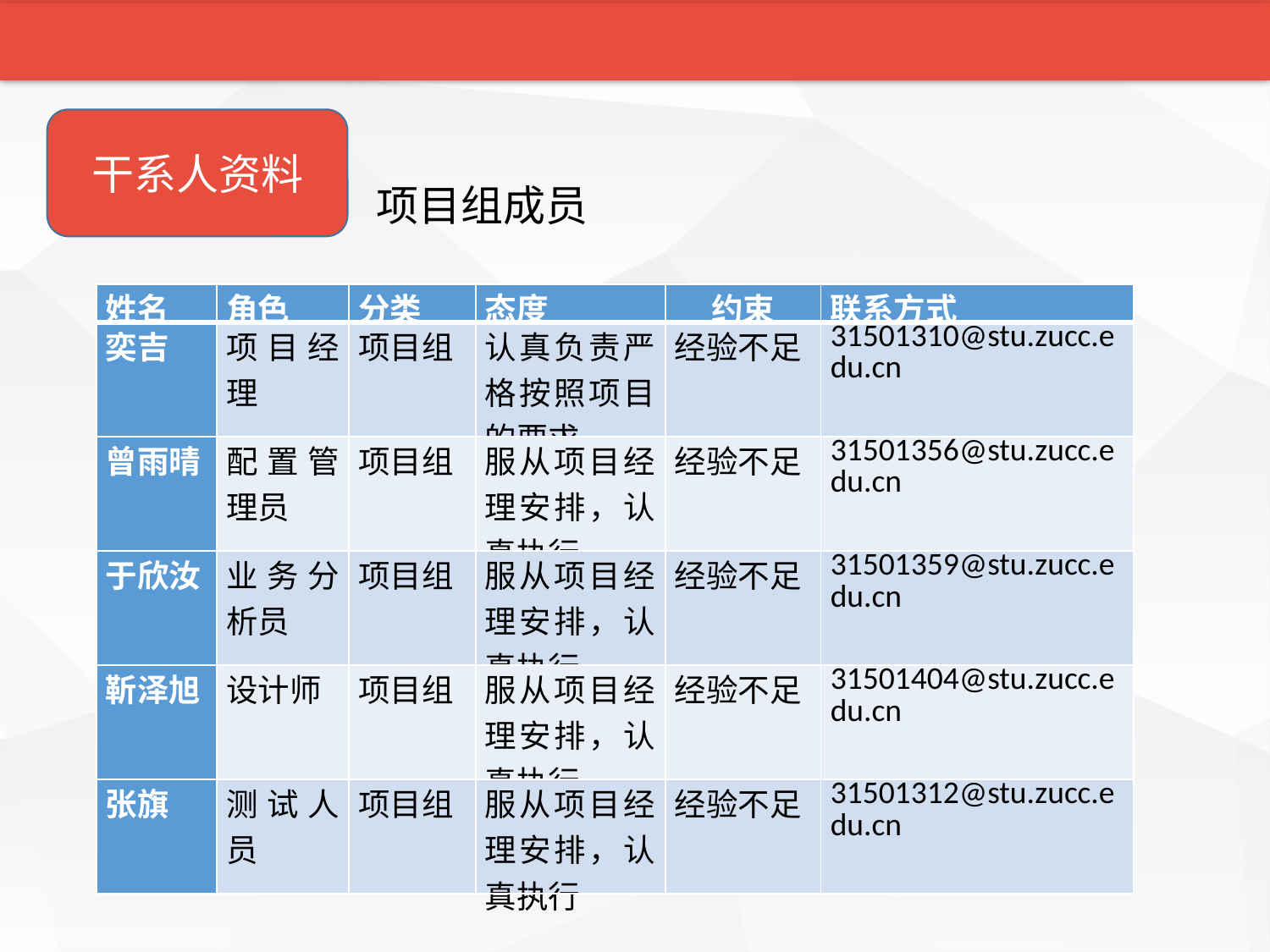

介绍
项说明
项目组织
支持条件
计划要点
成员分工

干系人资料
项目组成员
| 姓名 | 角色 | 分类 | 态度 | 约束 | 联系方式 |
| --- | --- | --- | --- | --- | --- |
| 奕吉 | 项目经理 | 项目组 | 认真负责严格按照项目的要求 | 经验不足 | 31501310@stu.zucc.edu.cn |
| 曾雨晴 | 配置管理员 | 项目组 | 服从项目经理安排，认真执行 | 经验不足 | 31501356@stu.zucc.edu.cn |
| 于欣汝 | 业务分析员 | 项目组 | 服从项目经理安排，认真执行 | 经验不足 | 31501359@stu.zucc.edu.cn |
| 靳泽旭 | 设计师 | 项目组 | 服从项目经理安排，认真执行 | 经验不足 | 31501404@stu.zucc.edu.cn |
| 张旗 | 测试人员 | 项目组 | 服从项目经理安排，认真执行 | 经验不足 | 31501312@stu.zucc.edu.cn |